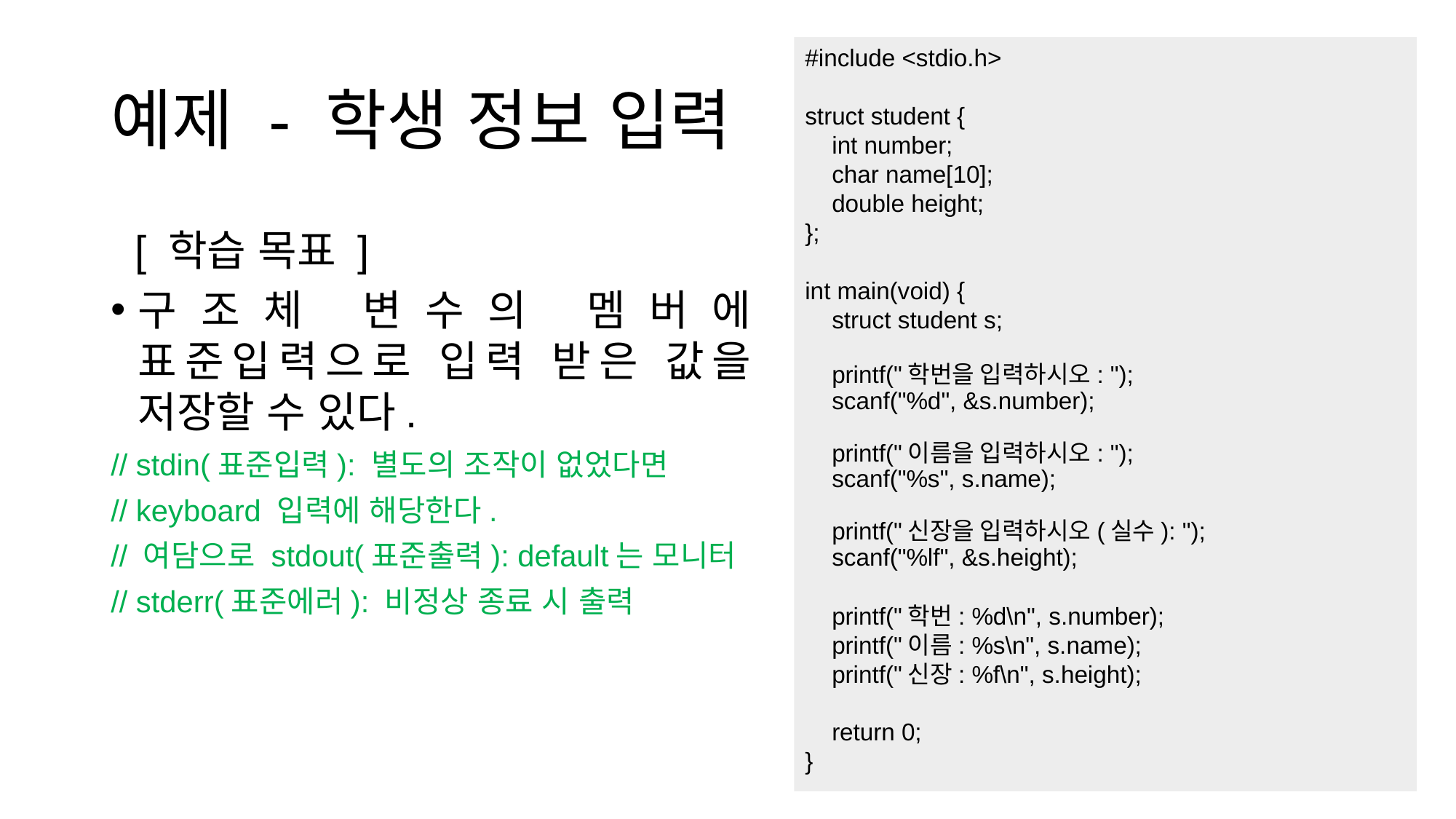

#include <stdio.h>

struct student {
    int number;
    char name[10];
    double height;
};

int main(void) {
    struct student s;

    printf("학번을 입력하시오: ");
    scanf("%d", &s.number);

    printf("이름을 입력하시오: ");
    scanf("%s", s.name);

    printf("신장을 입력하시오(실수): ");
    scanf("%lf", &s.height);

    printf("학번: %d\n", s.number);
    printf("이름: %s\n", s.name);
    printf("신장: %f\n", s.height);

    return 0;
}
# 예제 - 학생 정보 입력
  [ 학습 목표 ]
구조체 변수의 멤버에 표준입력으로 입력 받은 값을 저장할 수 있다.
// stdin(표준입력): 별도의 조작이 없었다면
// keyboard 입력에 해당한다.
// 여담으로 stdout(표준출력): default는 모니터
// stderr(표준에러): 비정상 종료 시 출력